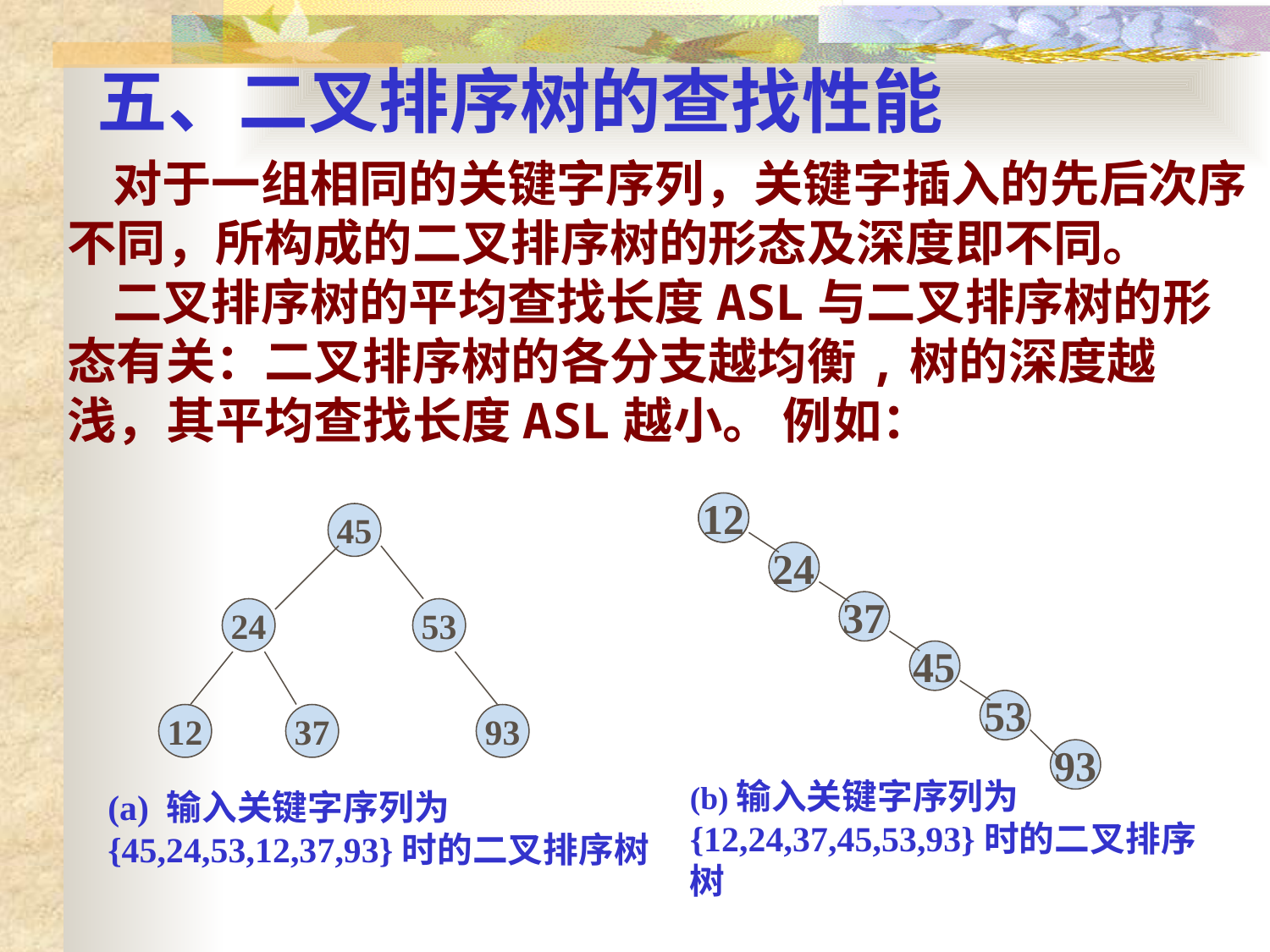

# 五、二叉排序树的查找性能
   对于一组相同的关键字序列，关键字插入的先后次序不同，所构成的二叉排序树的形态及深度即不同。
   二叉排序树的平均查找长度ASL与二叉排序树的形态有关：二叉排序树的各分支越均衡,树的深度越浅，其平均查找长度ASL越小。 例如：
12
12

24

37

45

53

93
(b)输入关键字序列为{12,24,37,45,53,93}时的二叉排序树
45

24
53

12
37
93
(a) 输入关键字序列为{45,24,53,12,37,93}时的二叉排序树